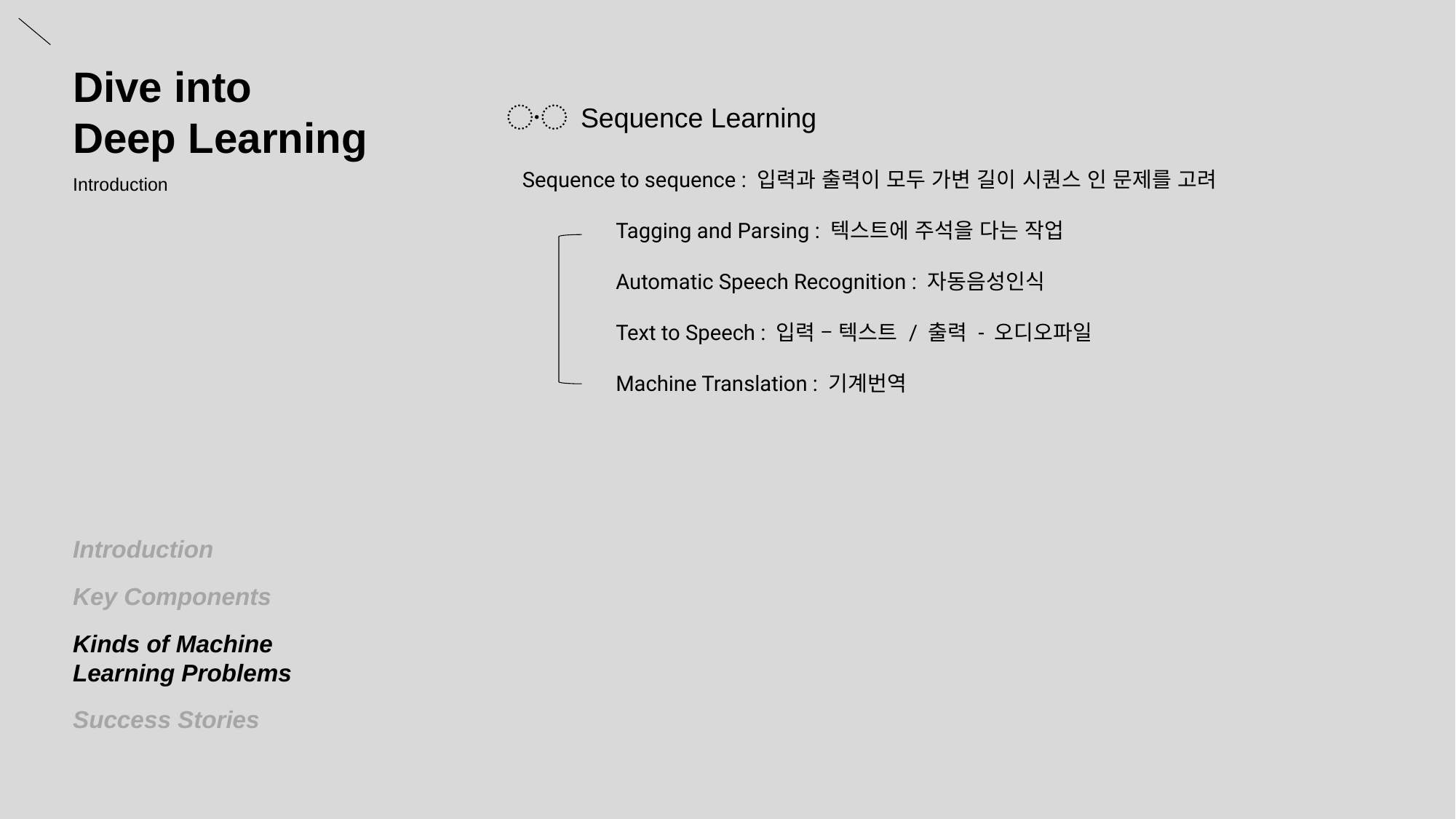

Dive into
Deep Learning
Introduction
Introduction
Key Components
Kinds of Machine
Learning Problems
Success Stories
〮 Sequence Learning

   Sequence to sequence : 입력과 출력이 모두 가변 길이 시퀀스 인 문제를 고려

	Tagging and Parsing : 텍스트에 주석을 다는 작업

	Automatic Speech Recognition : 자동음성인식

	Text to Speech : 입력 – 텍스트 / 출력 - 오디오파일

	Machine Translation : 기계번역